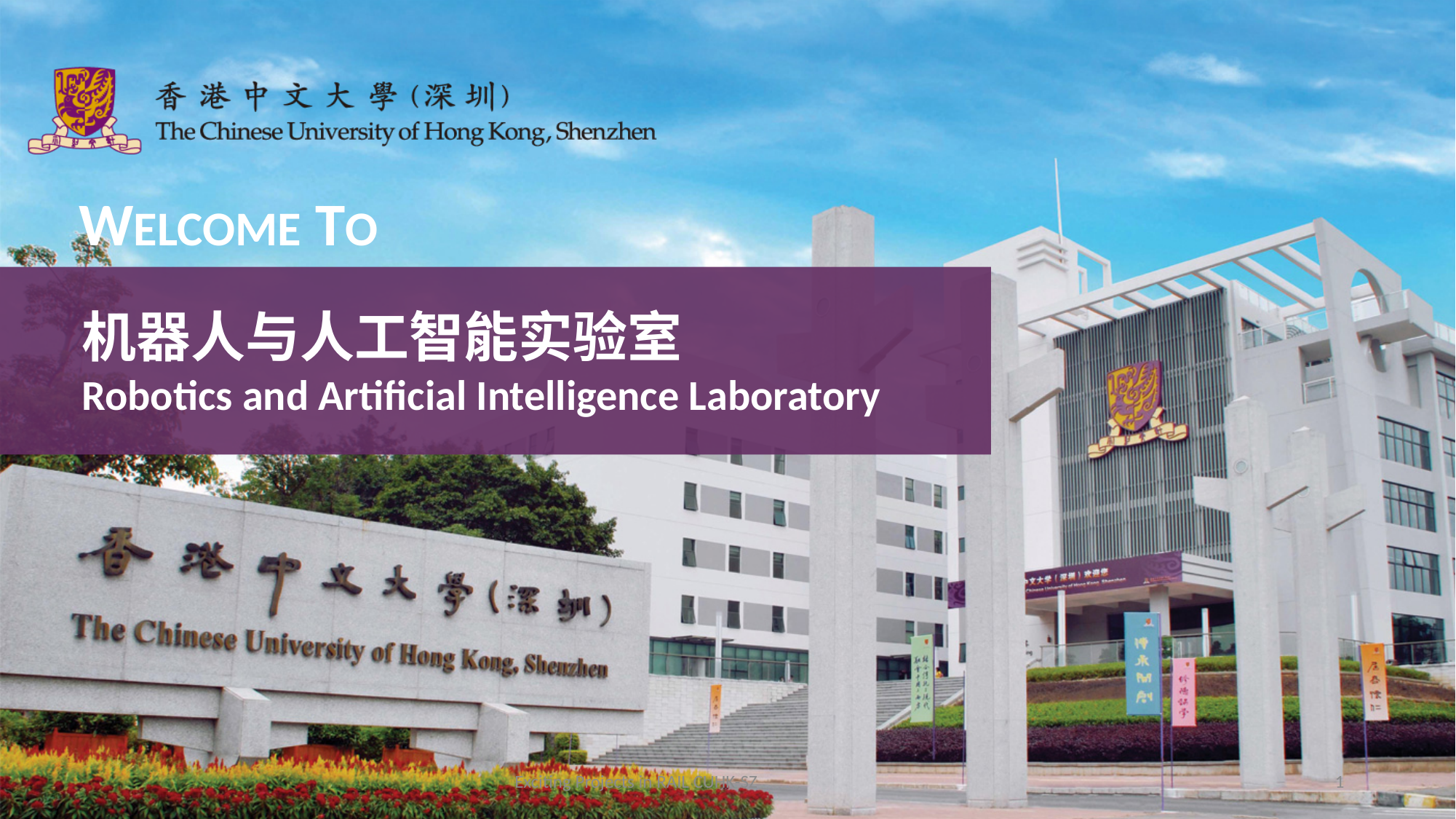

WELCOME TO
# 机器人与人工智能实验室 Robotics and Artificial Intelligence Laboratory
Exciting Projects in RAIL CUHK-SZ
1